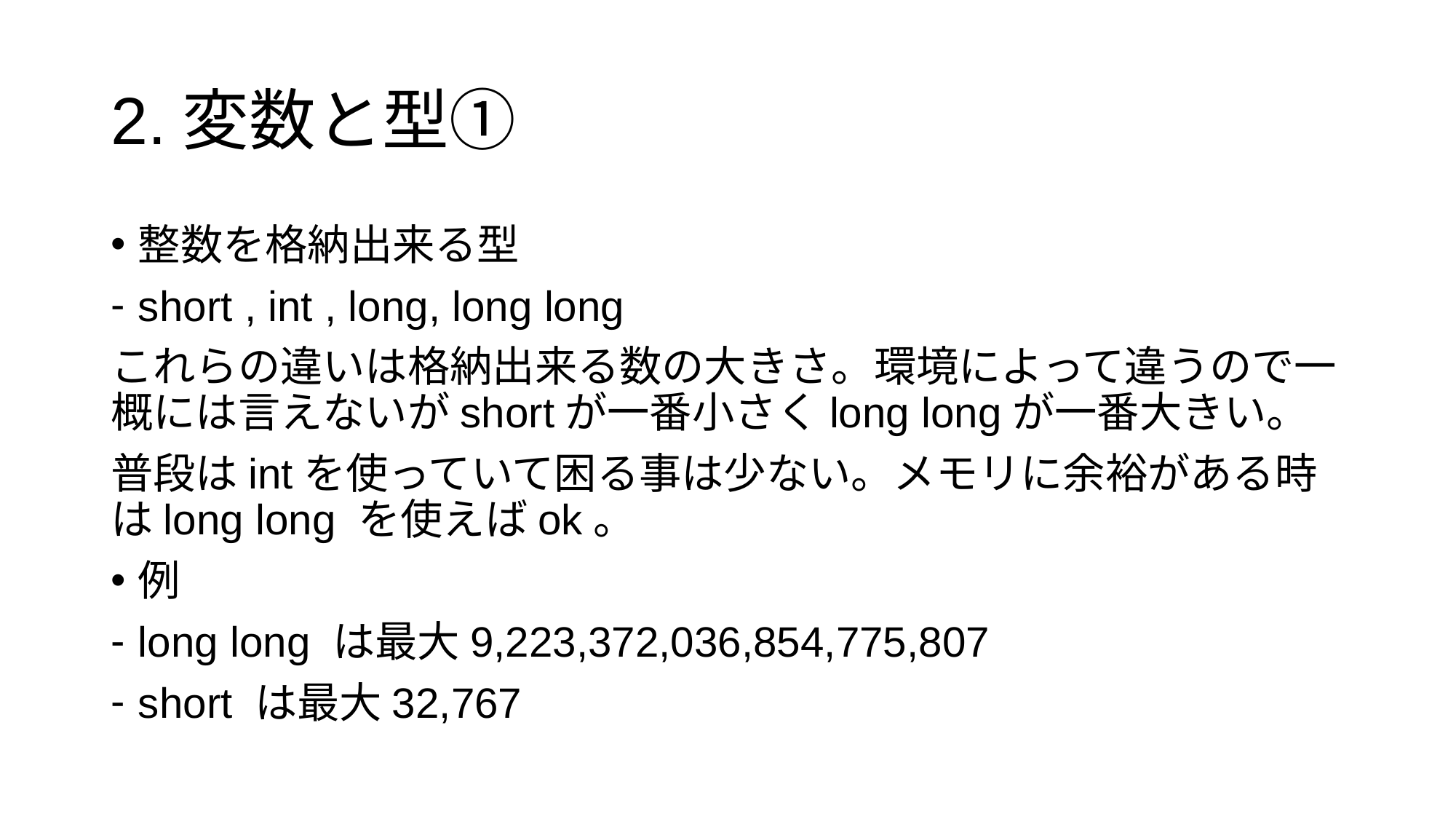

# 2.変数と型①
整数を格納出来る型
short , int , long, long long
これらの違いは格納出来る数の大きさ。環境によって違うので一概には言えないがshortが一番小さくlong longが一番大きい。
普段はintを使っていて困る事は少ない。メモリに余裕がある時はlong long を使えばok。
例
long long は最大9,223,372,036,854,775,807
short は最大32,767